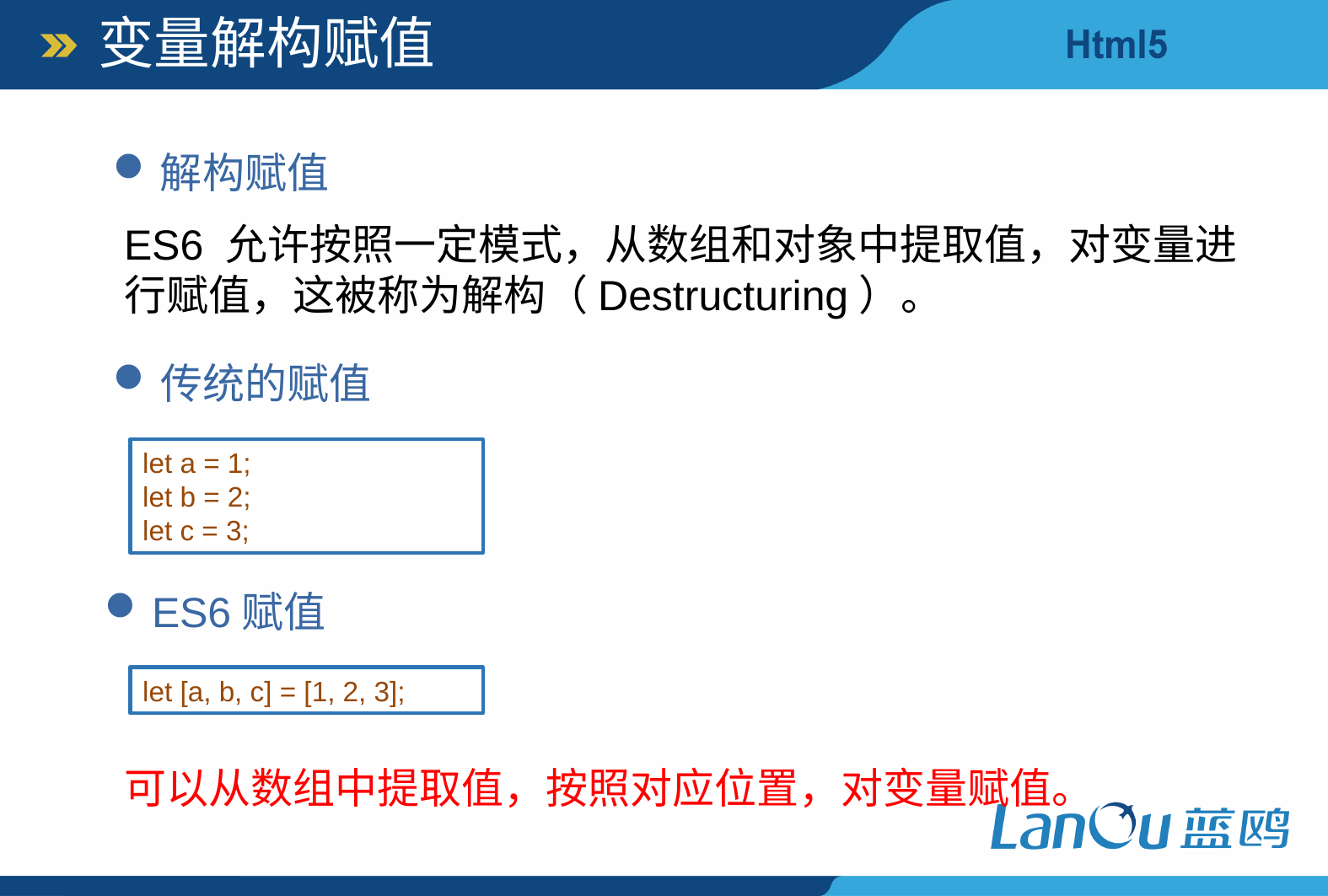

变量解构赋值
解构赋值
ES6 允许按照一定模式，从数组和对象中提取值，对变量进行赋值，这被称为解构（Destructuring）。
传统的赋值
let a = 1;
let b = 2;
let c = 3;
ES6赋值
let [a, b, c] = [1, 2, 3];
可以从数组中提取值，按照对应位置，对变量赋值。